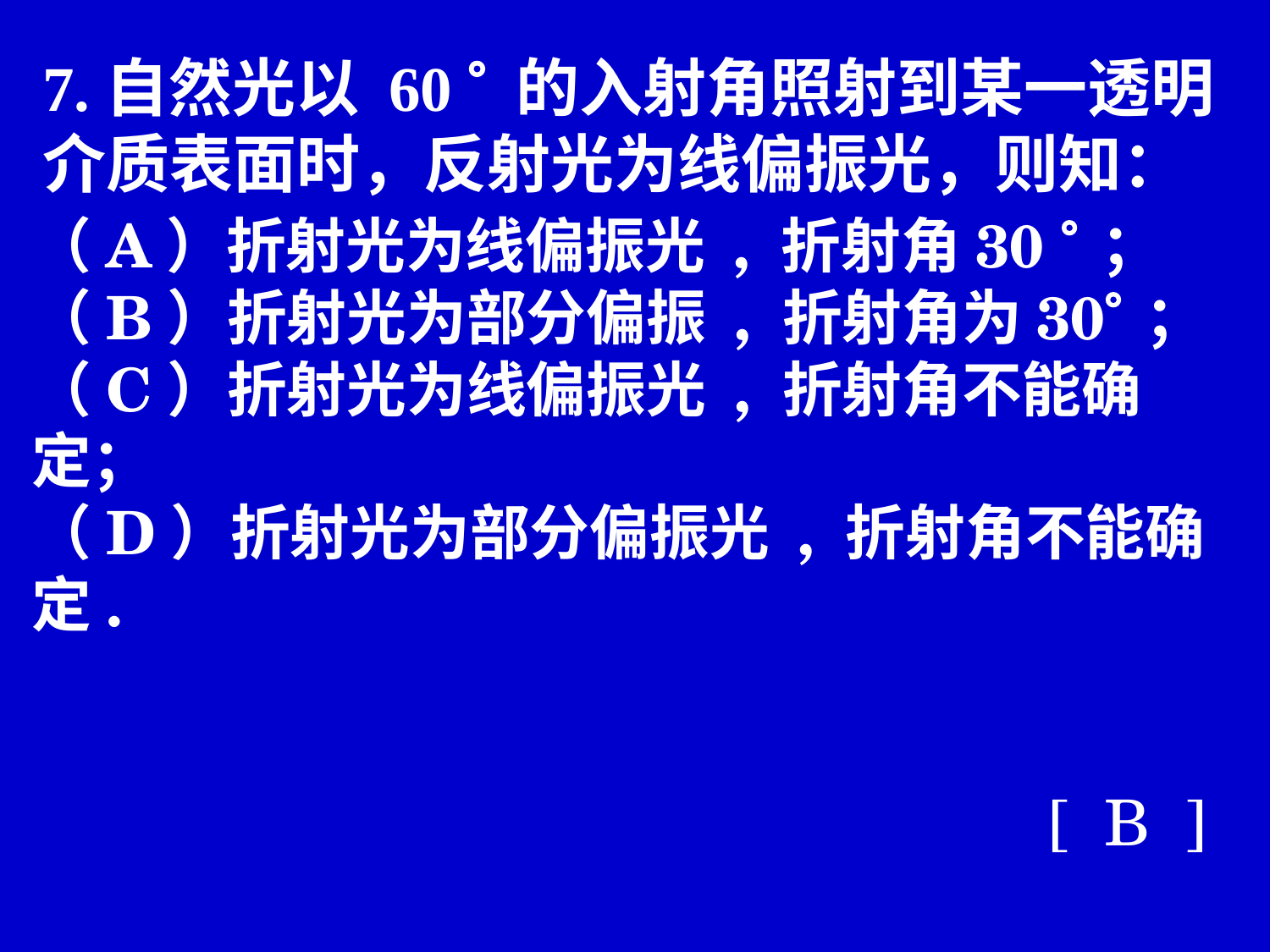

7.自然光以 60 ° 的入射角照射到某一透明介质表面时，反射光为线偏振光，则知：
（A）折射光为线偏振光 , 折射角30 ° ；
（B）折射光为部分偏振 , 折射角为30° ；
（C）折射光为线偏振光 , 折射角不能确定；
（D）折射光为部分偏振光 , 折射角不能确定.
[  B  ]